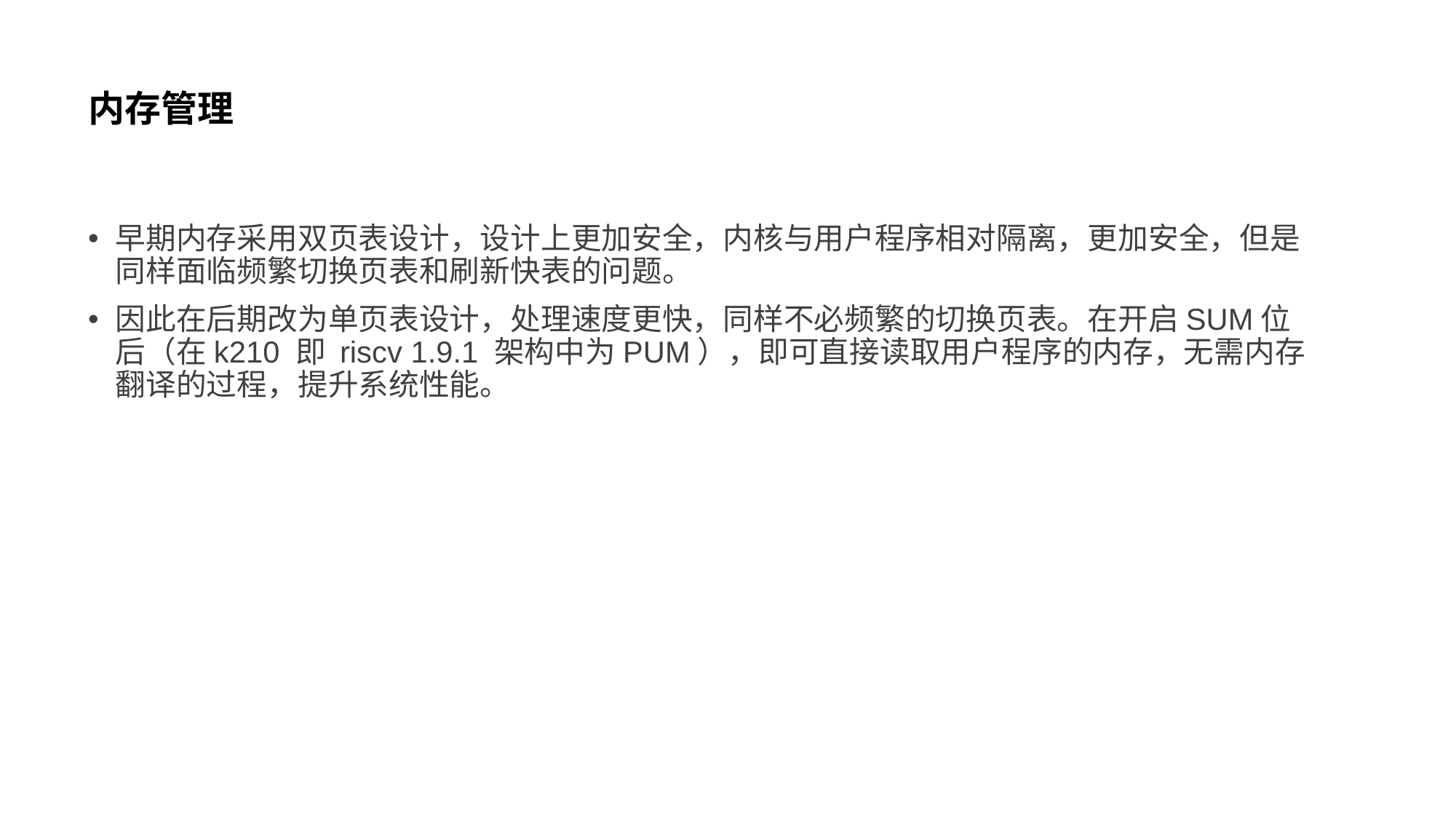

# 内存管理
早期内存采用双页表设计，设计上更加安全，内核与用户程序相对隔离，更加安全，但是同样面临频繁切换页表和刷新快表的问题。
因此在后期改为单页表设计，处理速度更快，同样不必频繁的切换页表。在开启SUM位后（在k210 即 riscv 1.9.1 架构中为PUM），即可直接读取用户程序的内存，无需内存翻译的过程，提升系统性能。